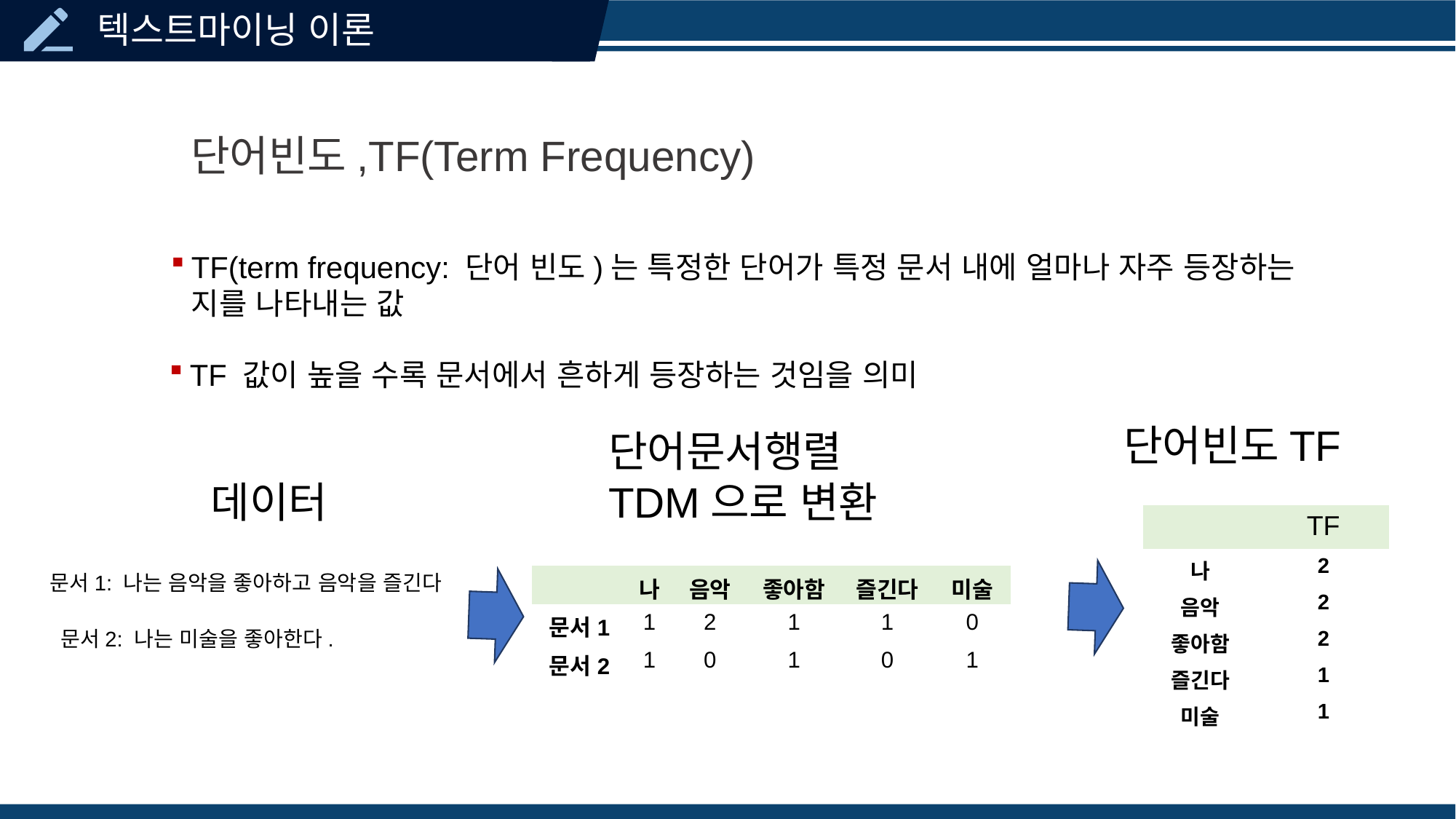

단어빈도,TF(Term Frequency)
TF(term frequency: 단어 빈도)는 특정한 단어가 특정 문서 내에 얼마나 자주 등장하는 지를 나타내는 값
TF 값이 높을 수록 문서에서 흔하게 등장하는 것임을 의미
단어빈도TF
단어문서행렬TDM으로 변환
데이터
|  | TF |
| --- | --- |
| 나 | 2 |
| 음악 | 2 |
| 좋아함 | 2 |
| 즐긴다 | 1 |
| 미술 | 1 |

문서1: 나는 음악을 좋아하고 음악을 즐긴다
|  | 나 | 음악 | 좋아함 | 즐긴다 | 미술 |
| --- | --- | --- | --- | --- | --- |
| 문서1 | 1 | 2 | 1 | 1 | 0 |
| 문서2 | 1 | 0 | 1 | 0 | 1 |

문서2: 나는 미술을 좋아한다.